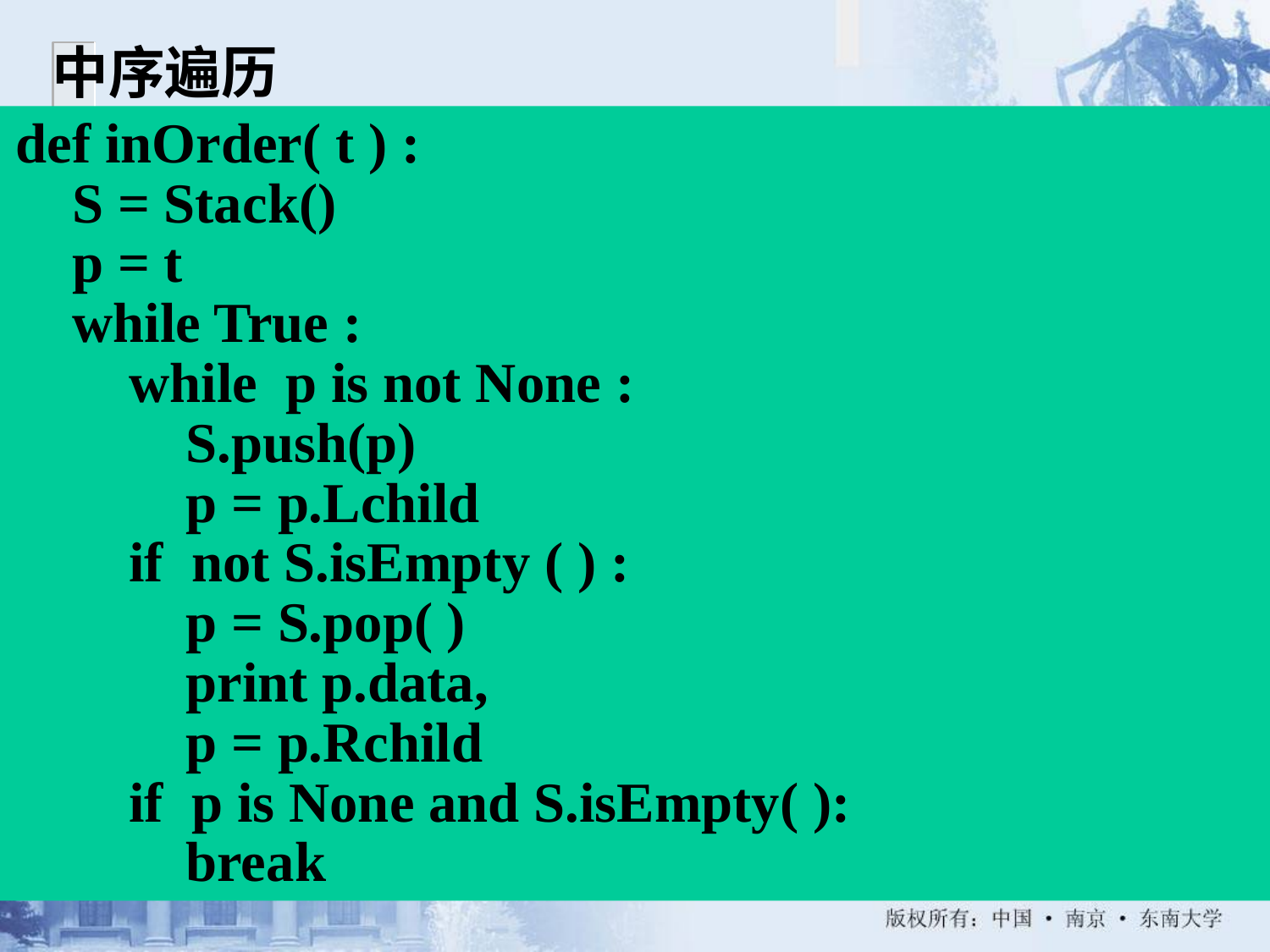

中序遍历
def inOrder( t ) :
    S = Stack()
    p = t
    while True :
        while  p is not None :
            S.push(p)
            p = p.Lchild
        if  not S.isEmpty ( ) :
            p = S.pop( )
            print p.data,
            p = p.Rchild
        if  p is None and S.isEmpty( ):
            break